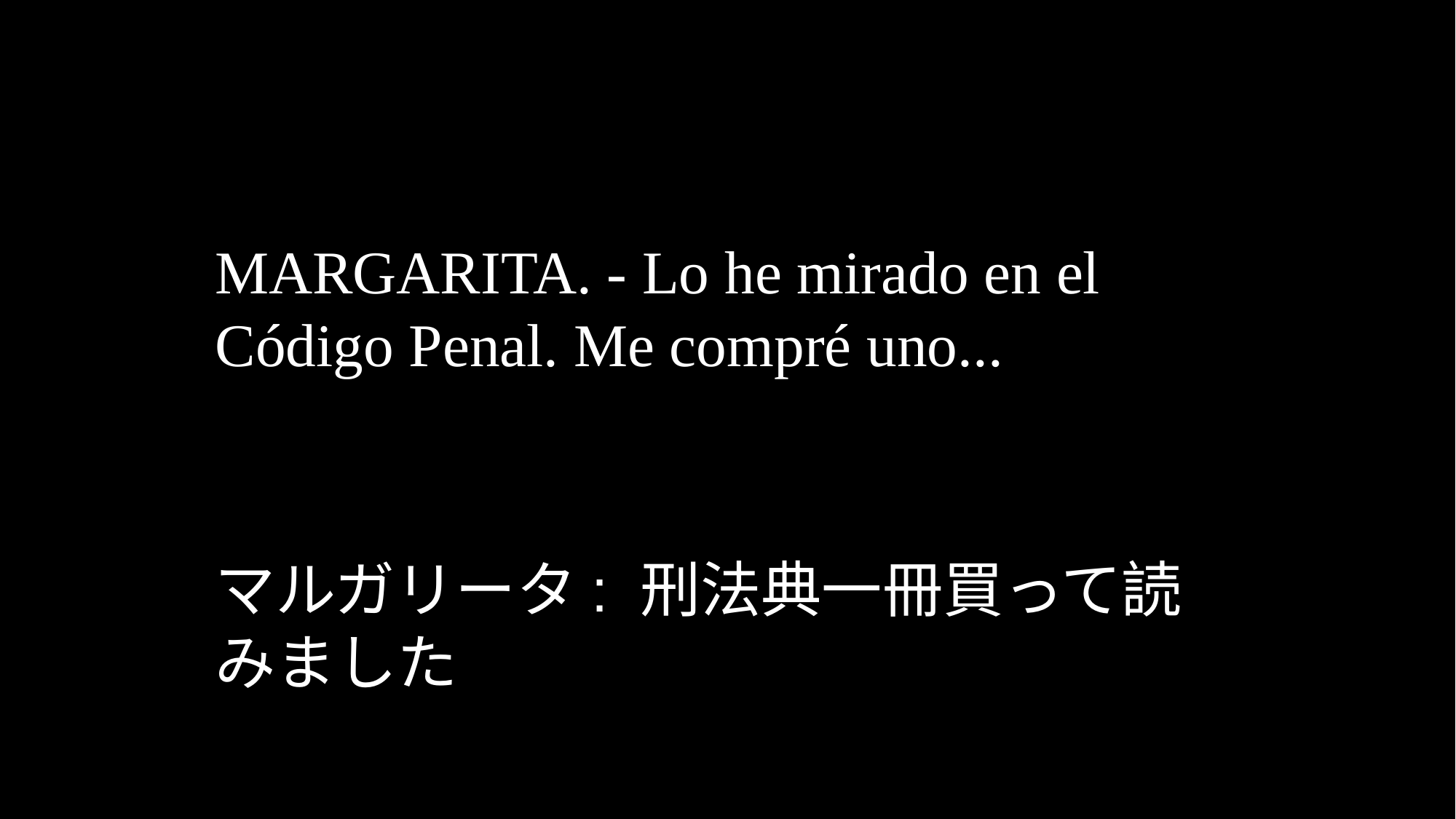

MARGARITA. - Lo he mirado en el Código Penal. Me compré uno...

マルガリータ: 刑法典一冊買って読みました